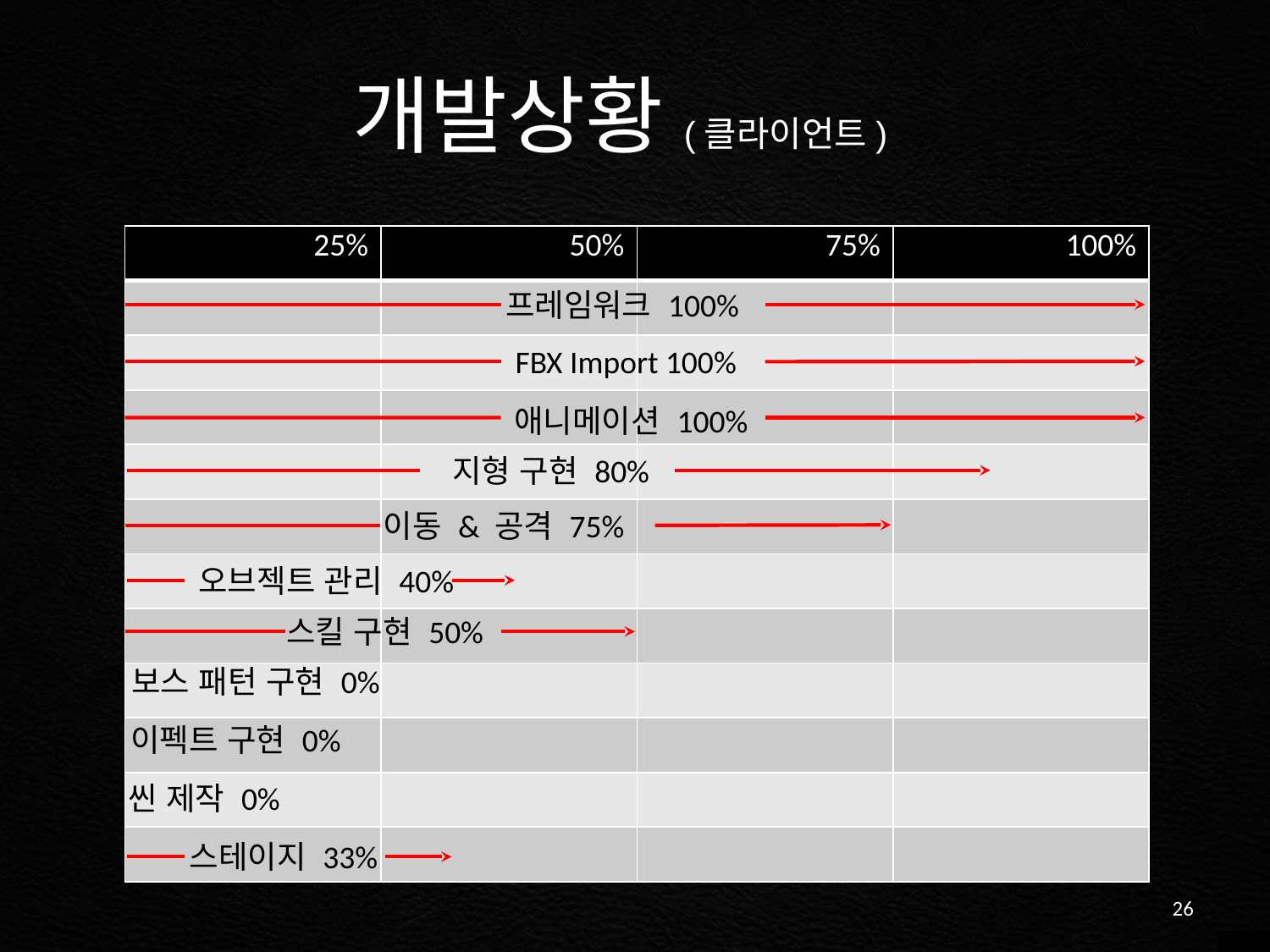

개발상황(클라이언트)

| 25% | 50% | 75% | 100% |
| --- | --- | --- | --- |
|  |  |  |  |
|  |  |  |  |
|  |  |  |  |
|  |  |  |  |
|  |  |  |  |
|  |  |  |  |
|  |  |  |  |
|  |  |  |  |
|  |  |  |  |
|  |  |  |  |
|  |  |  |  |
프레임워크 100%
FBX Import 100%
 애니메이션 100%
지형 구현 80%
이동 & 공격 75%
       오브젝트 관리 40%
스킬 구현 50%
보스 패턴 구현 0%
이펙트 구현 0%
씬 제작 0%
스테이지 33%
26